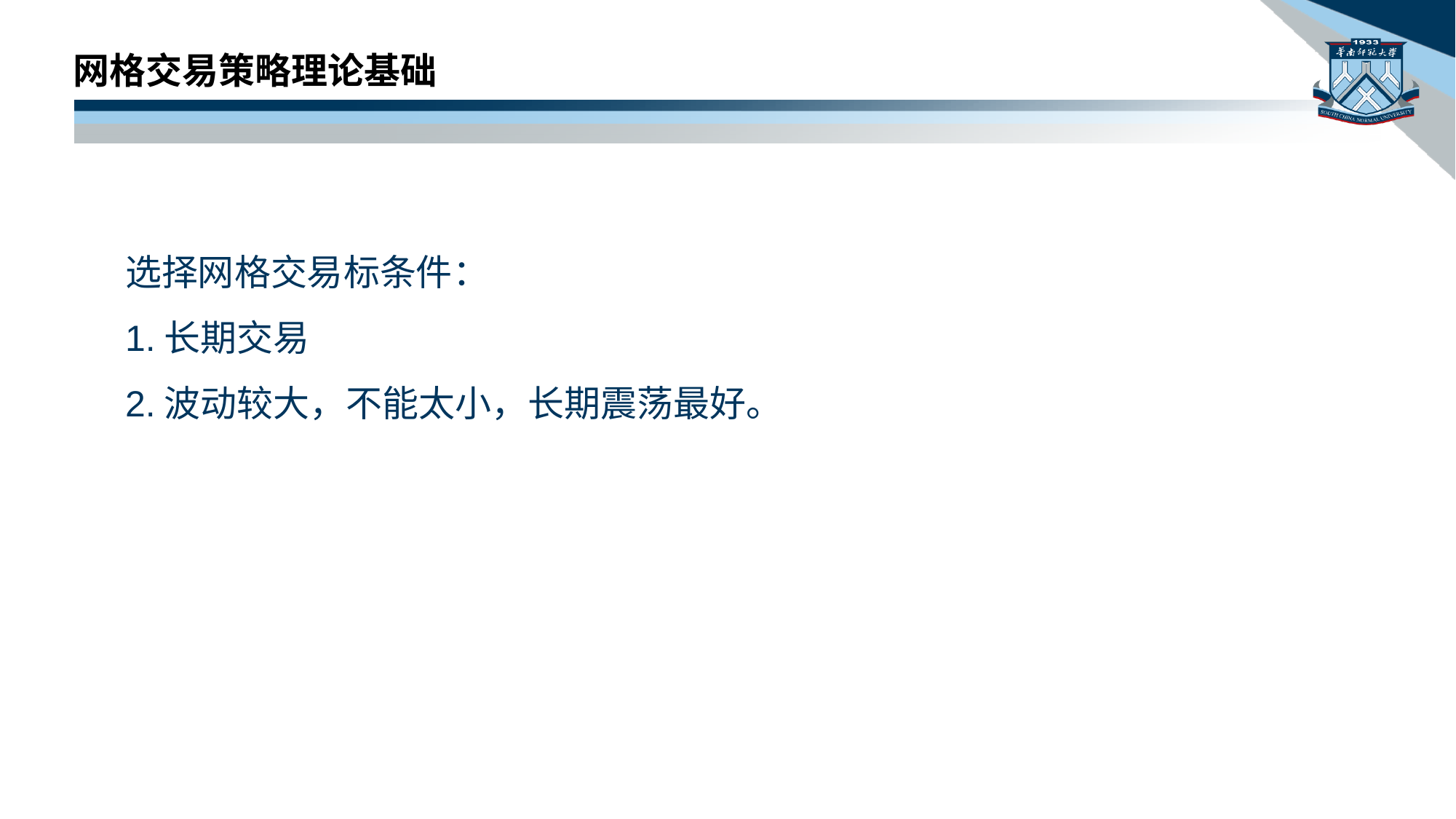

网格交易策略理论基础
选择网格交易标条件：
1.长期交易
2.波动较大，不能太小，长期震荡最好。

6